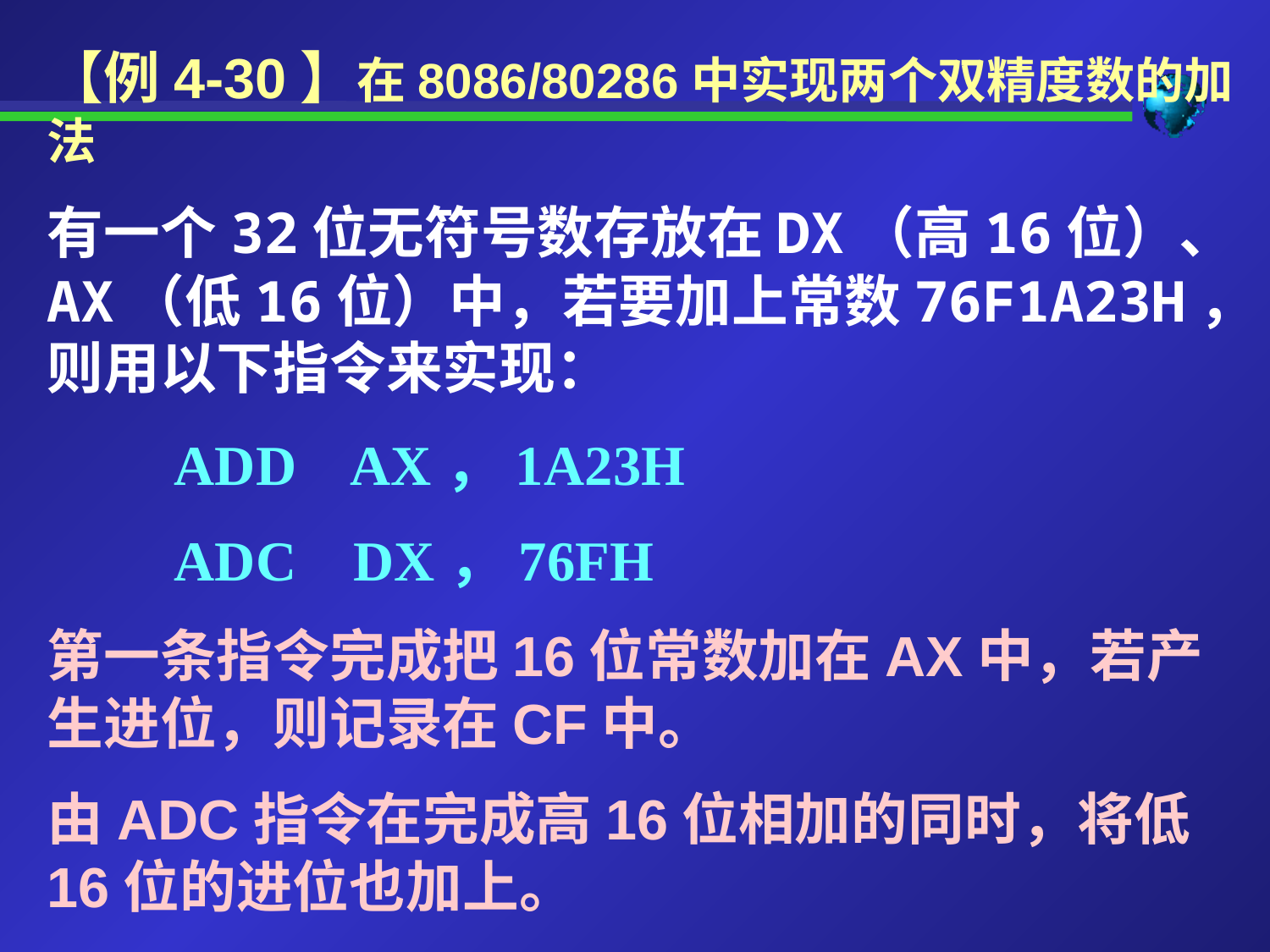

【例4-30】在8086/80286中实现两个双精度数的加法
有一个32位无符号数存放在DX（高16位）、AX（低16位）中，若要加上常数76F1A23H，则用以下指令来实现：
	ADD    AX，1A23H
	ADC    DX，76FH
第一条指令完成把16位常数加在AX中，若产生进位，则记录在CF中。
由ADC指令在完成高16位相加的同时，将低16位的进位也加上。
40